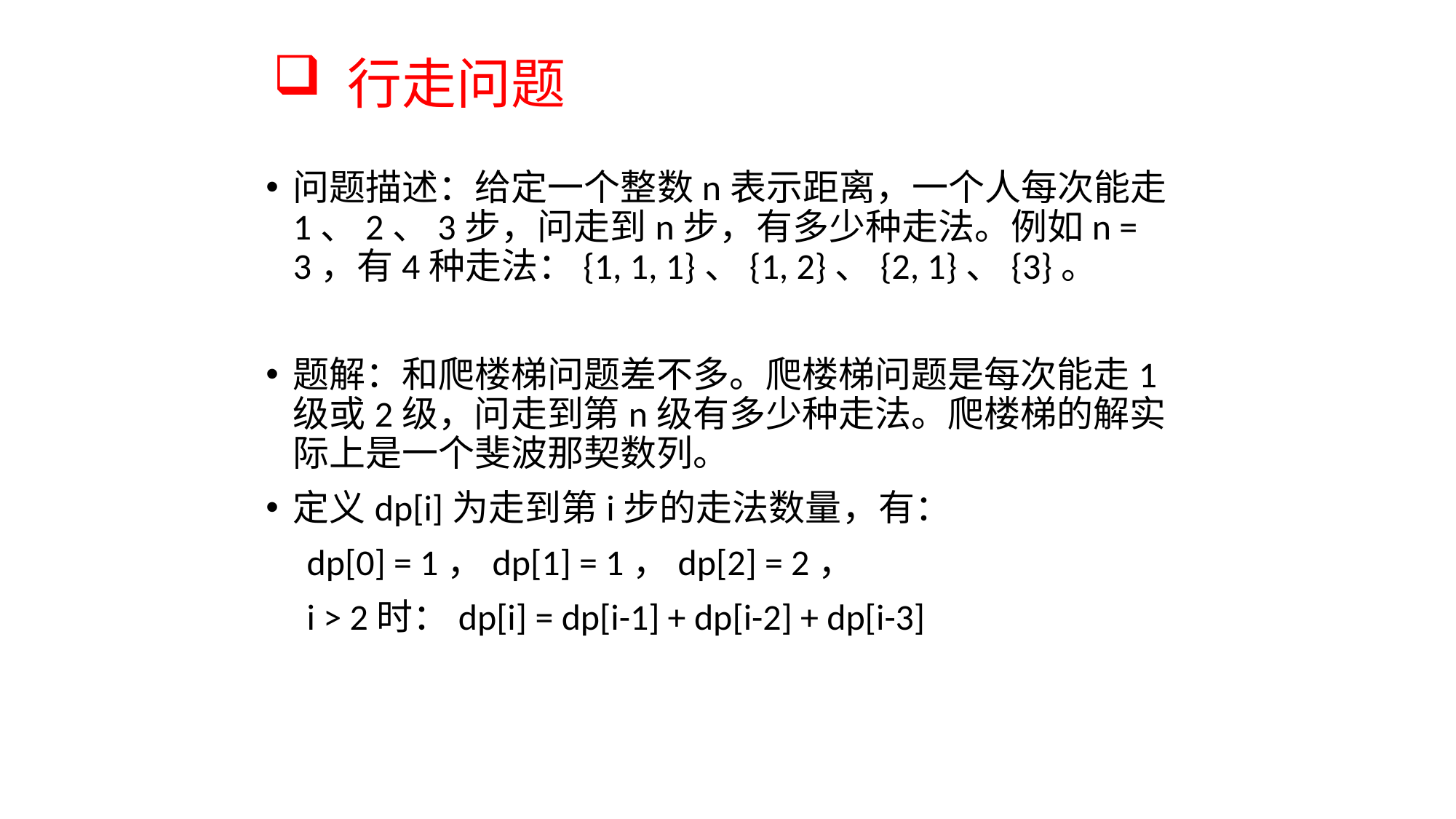

# 行走问题
问题描述：给定一个整数n表示距离，一个人每次能走1、2、3步，问走到n步，有多少种走法。例如n = 3，有4种走法：{1, 1, 1}、{1, 2}、{2, 1}、{3}。

题解：和爬楼梯问题差不多。爬楼梯问题是每次能走1级或2级，问走到第n级有多少种走法。爬楼梯的解实际上是一个斐波那契数列。
定义dp[i]为走到第i步的走法数量，有：
     dp[0] = 1，dp[1] = 1，dp[2] = 2，
     i > 2时：dp[i] = dp[i-1] + dp[i-2] + dp[i-3]